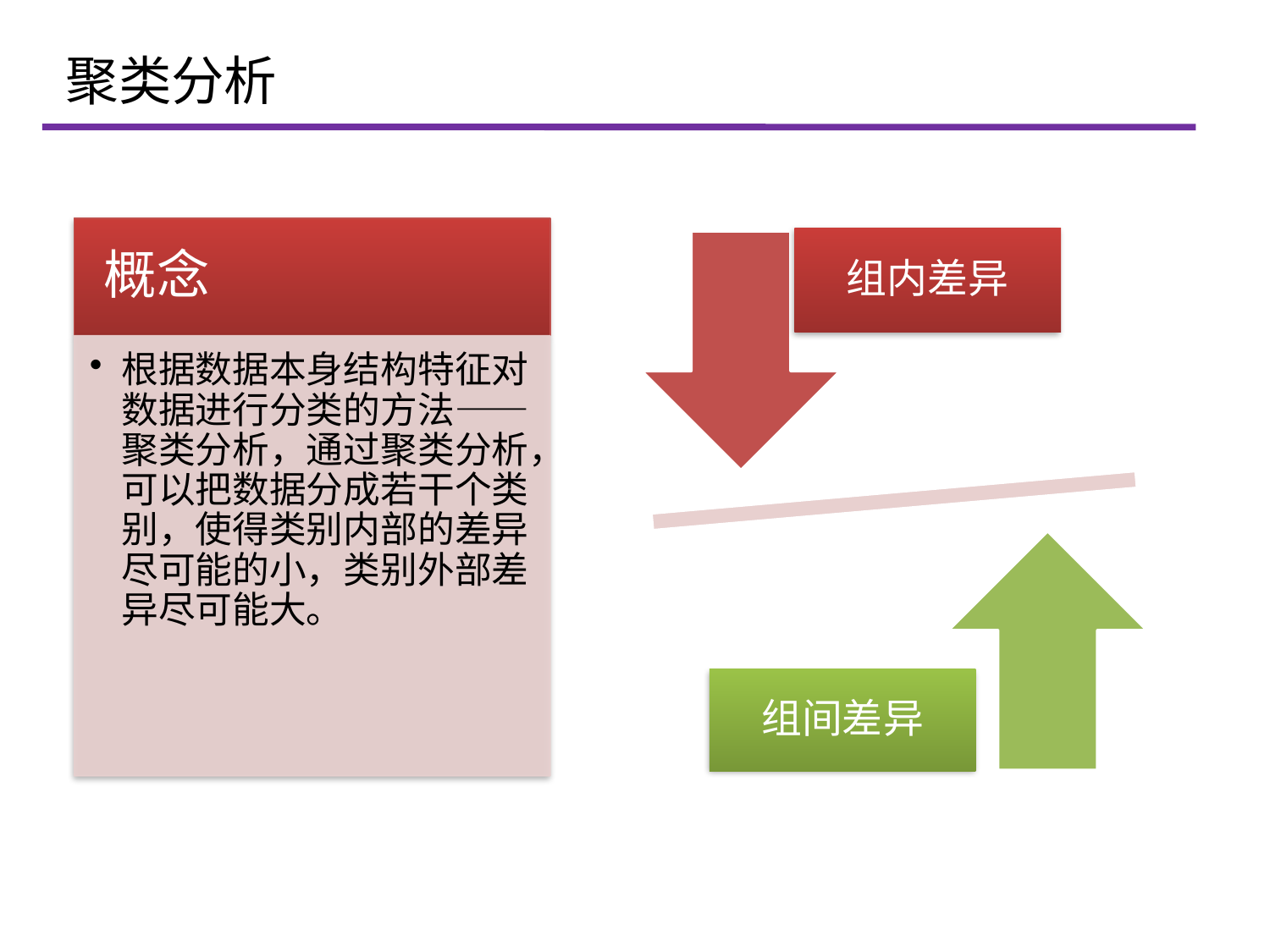

# 聚类分析
概念
根据数据本身结构特征对数据进行分类的方法——聚类分析，通过聚类分析，可以把数据分成若干个类别，使得类别内部的差异尽可能的小，类别外部差异尽可能大。
组内差异
组间差异